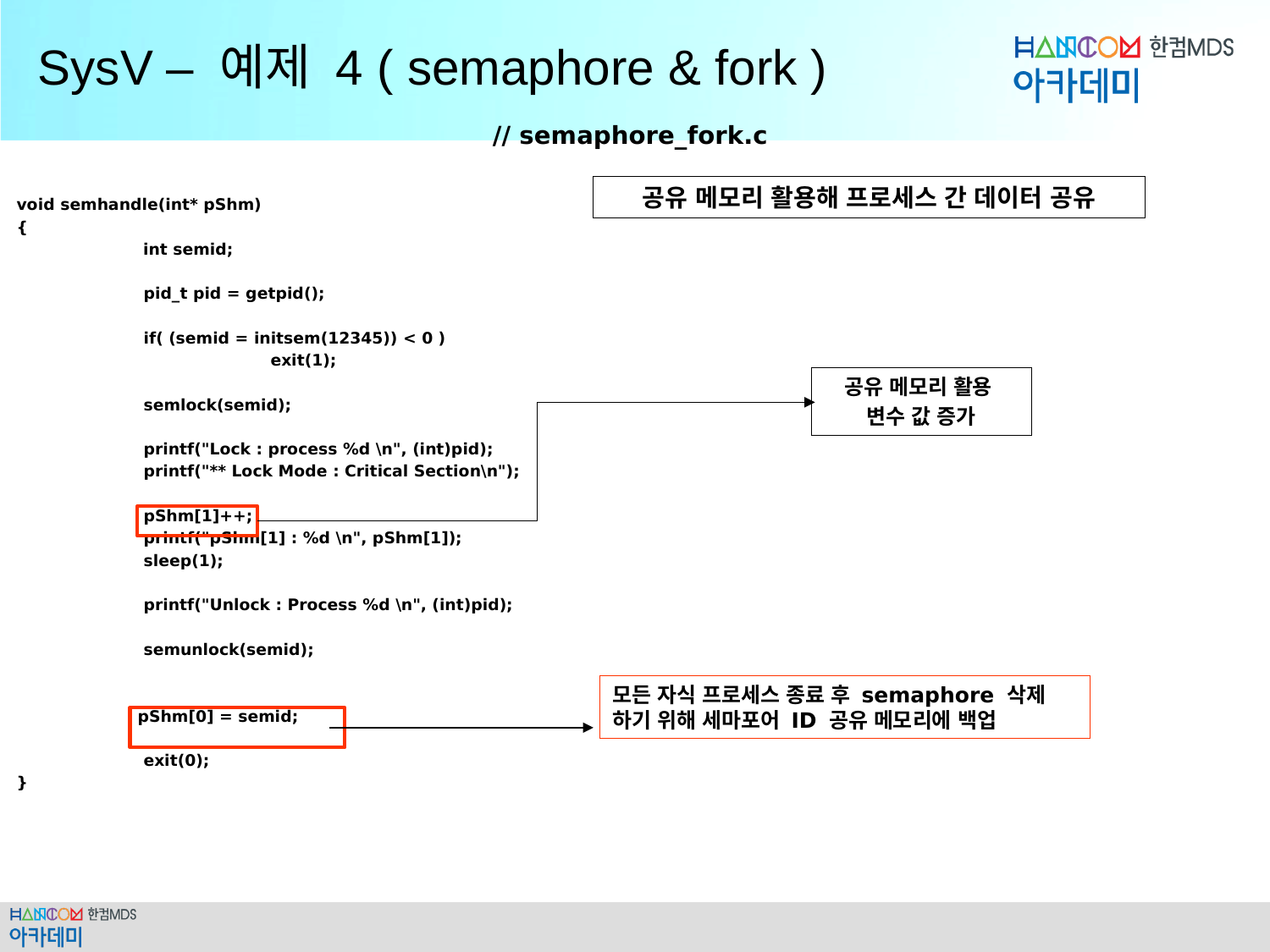

# SysV – 예제 4 ( semaphore & fork )
// semaphore_fork.c

void semhandle(int* pShm)
{
                       int semid;

	pid_t pid = getpid();

	if( (semid = initsem(12345)) < 0 )
		exit(1);

	semlock(semid);

	printf("Lock : process %d \n", (int)pid);
	printf("** Lock Mode : Critical Section\n");

	pShm[1]++;
	printf("pShm[1] : %d \n", pShm[1]);
	sleep(1);

	printf("Unlock : Process %d \n", (int)pid);

	semunlock(semid);

                      pShm[0] = semid;

	exit(0);
}
공유 메모리 활용해 프로세스 간 데이터 공유
공유 메모리 활용
변수 값 증가

모든 자식 프로세스 종료 후 semaphore 삭제 하기 위해 세마포어 ID 공유 메모리에 백업